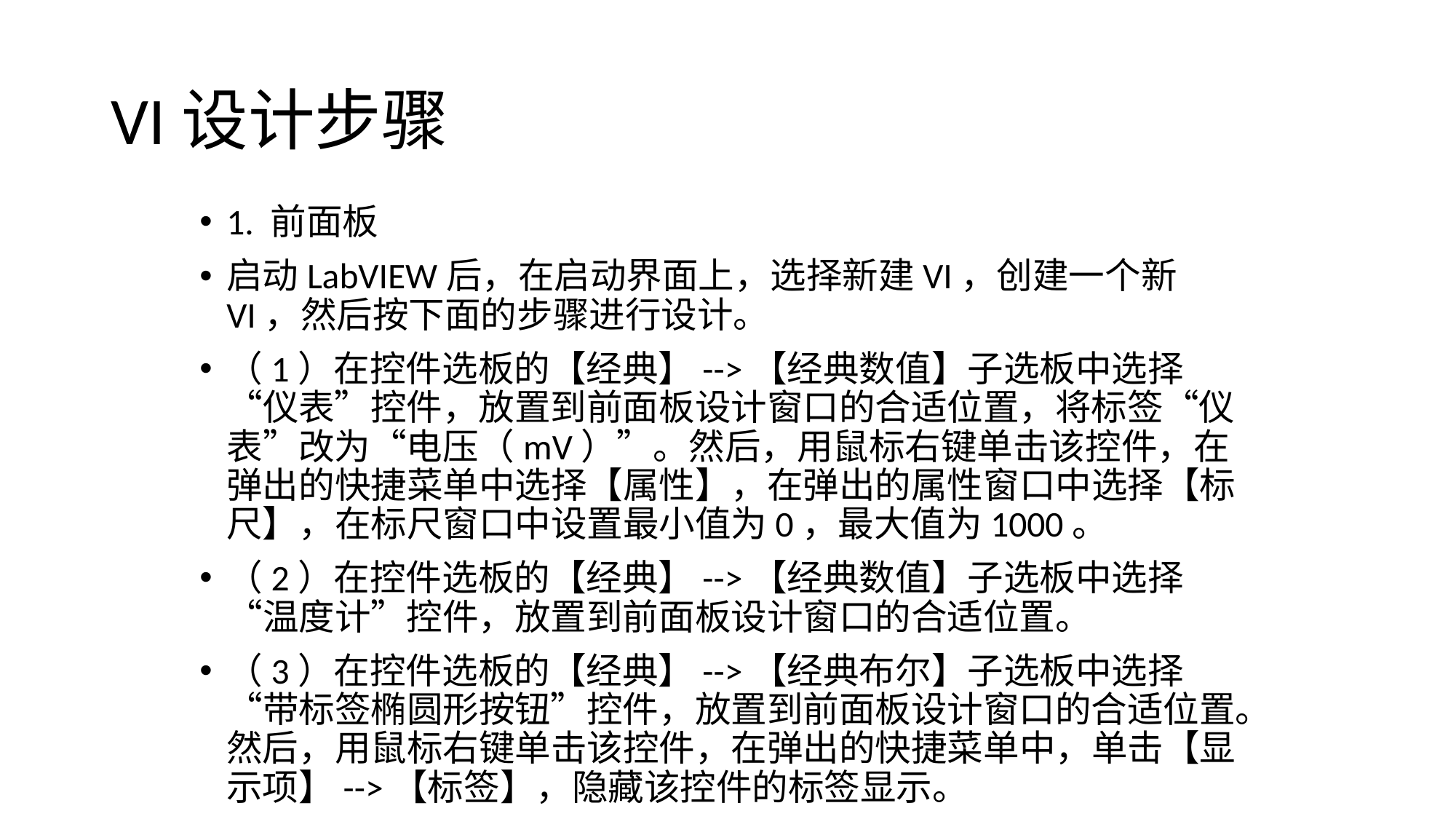

# VI设计步骤
1. 前面板
启动LabVIEW后，在启动界面上，选择新建VI，创建一个新VI，然后按下面的步骤进行设计。
（1）在控件选板的【经典】-->【经典数值】子选板中选择“仪表”控件，放置到前面板设计窗口的合适位置，将标签“仪表”改为“电压（mV）”。然后，用鼠标右键单击该控件，在弹出的快捷菜单中选择【属性】，在弹出的属性窗口中选择【标尺】，在标尺窗口中设置最小值为0，最大值为1000。
（2）在控件选板的【经典】-->【经典数值】子选板中选择“温度计”控件，放置到前面板设计窗口的合适位置。
（3）在控件选板的【经典】-->【经典布尔】子选板中选择“带标签椭圆形按钮”控件，放置到前面板设计窗口的合适位置。然后，用鼠标右键单击该控件，在弹出的快捷菜单中，单击【显示项】-->【标签】，隐藏该控件的标签显示。